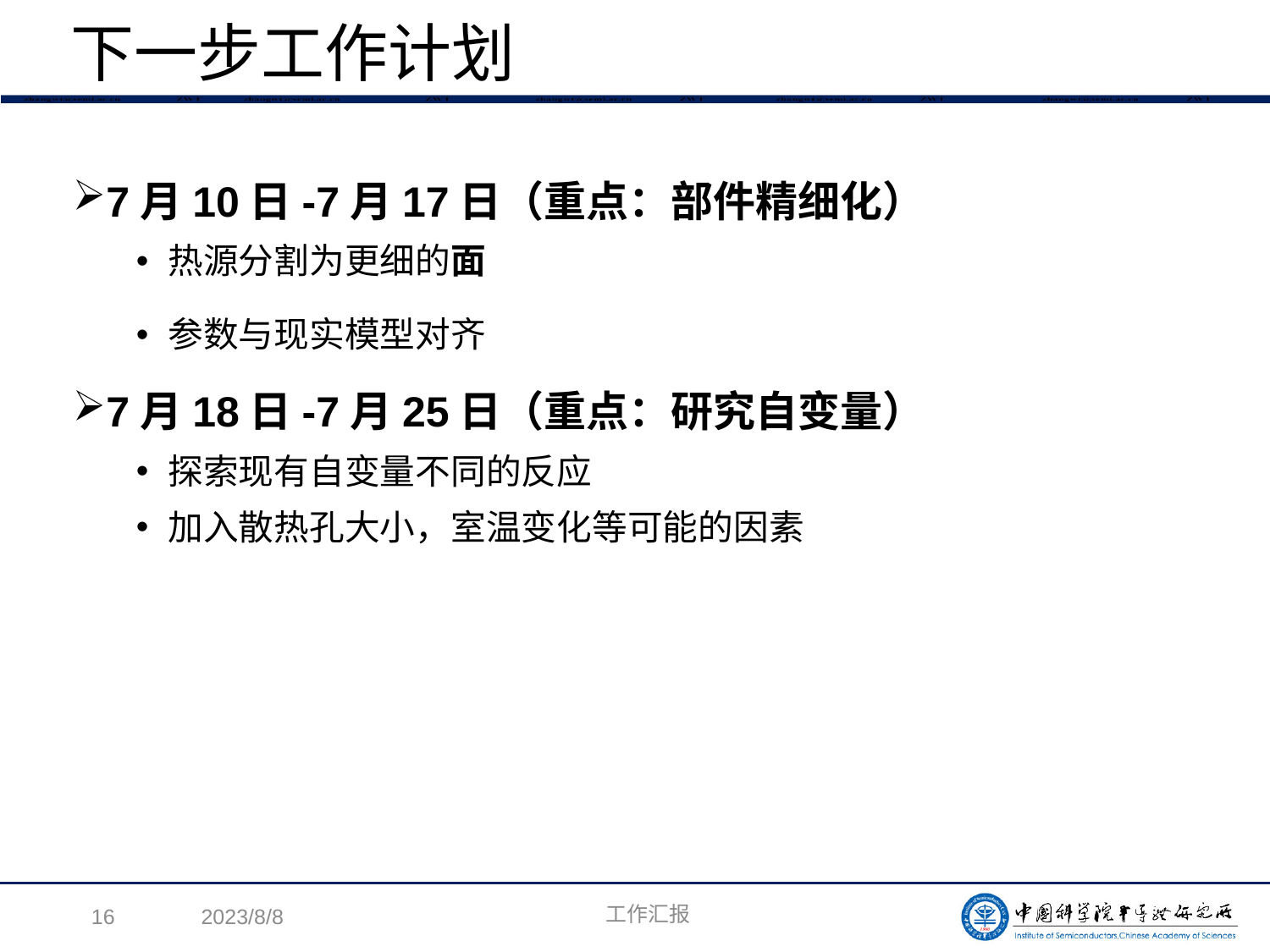

# 下一步工作计划
7月10日-7月17日（重点：部件精细化）
热源分割为更细的面
参数与现实模型对齐
7月18日-7月25日（重点：研究自变量）
探索现有自变量不同的反应
加入散热孔大小，室温变化等可能的因素

16
2023/8/8
工作汇报